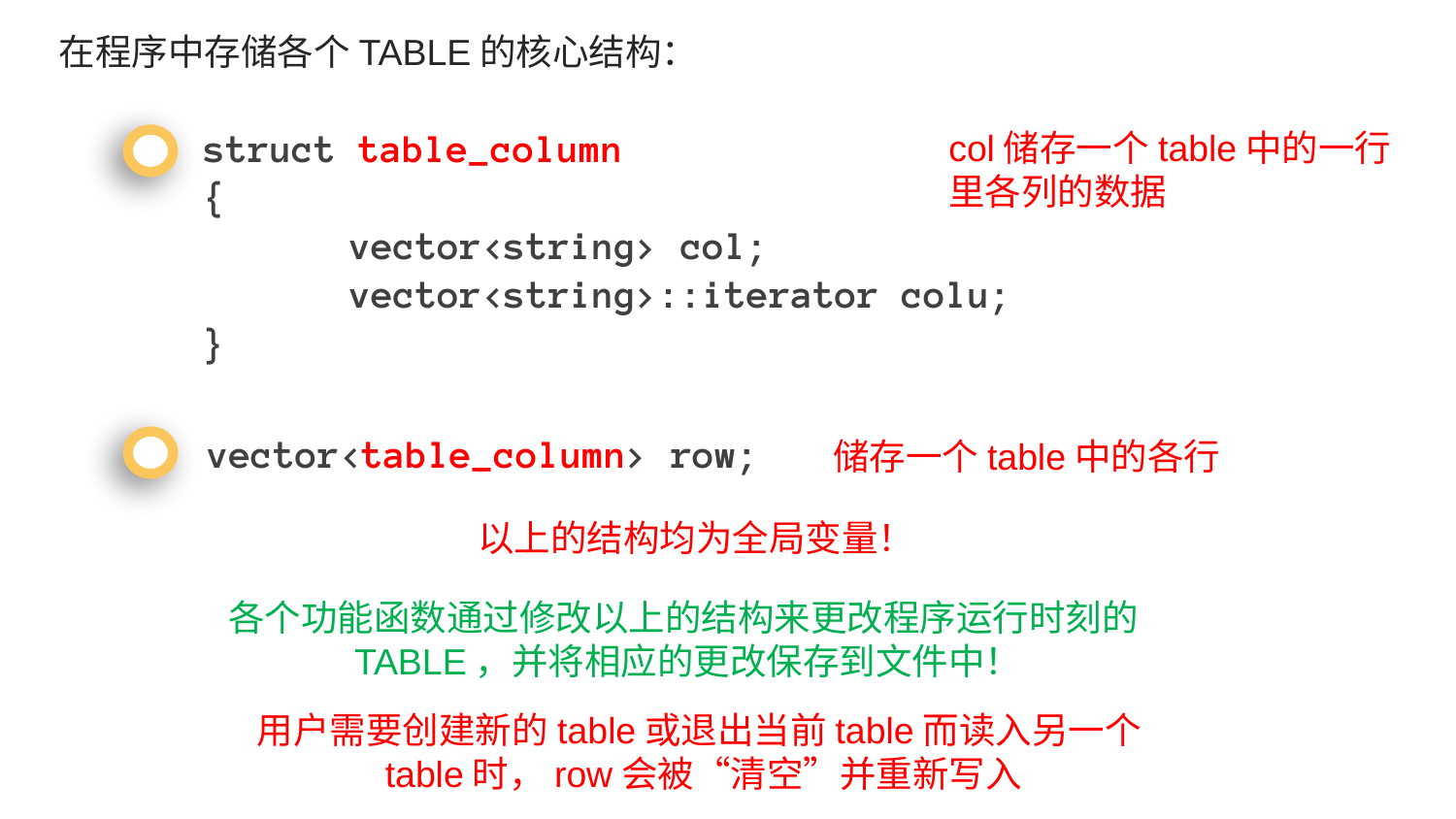

在程序中存储各个TABLE的核心结构：
struct table_column
{
	vector<string> col;
	vector<string>::iterator colu;
}
col储存一个table中的一行里各列的数据

vector<table_column> row;
储存一个table中的各行

以上的结构均为全局变量！
各个功能函数通过修改以上的结构来更改程序运行时刻的TABLE，并将相应的更改保存到文件中！
用户需要创建新的table或退出当前table而读入另一个table时，row会被“清空”并重新写入